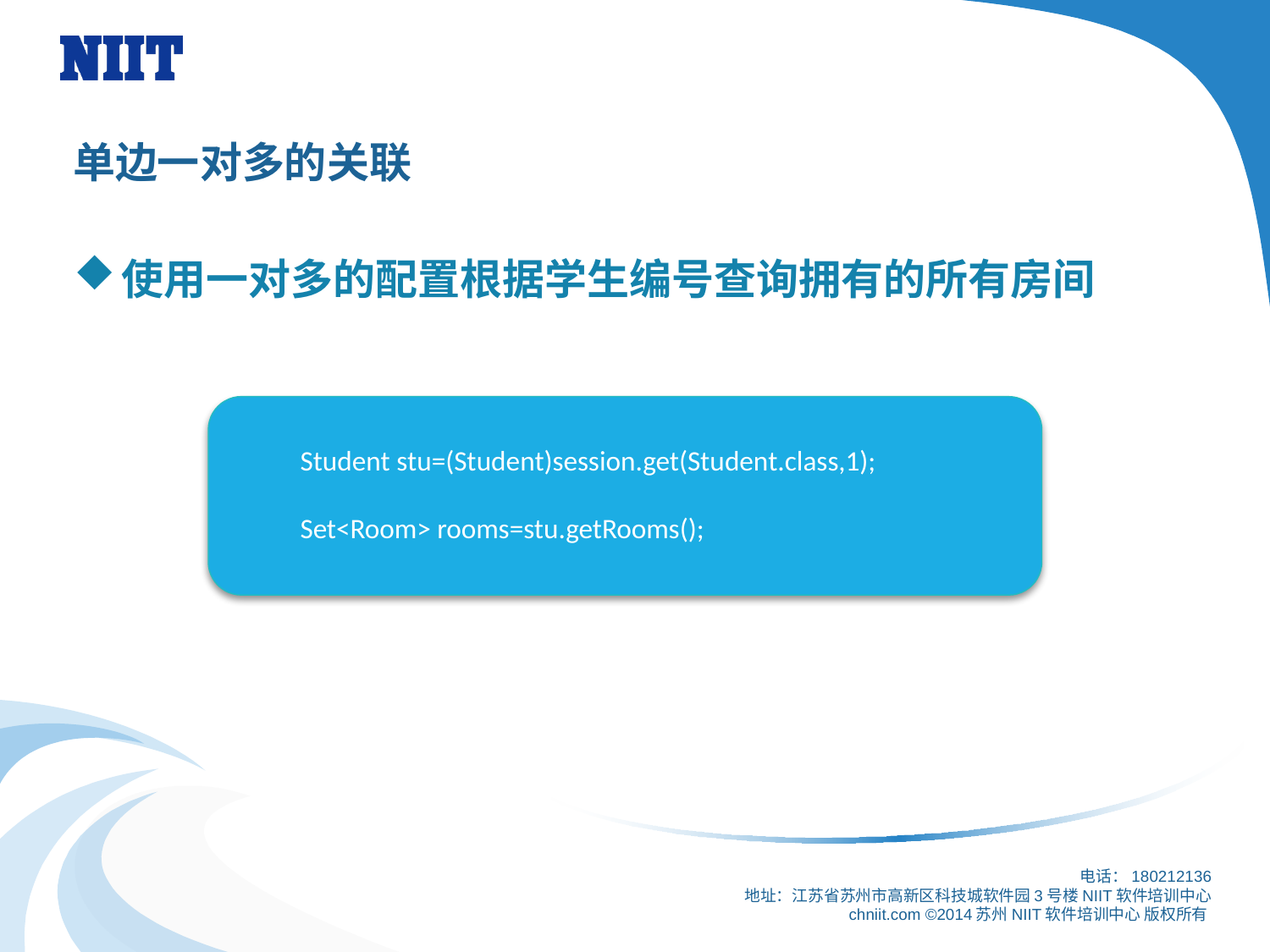

# 单边一对多的关联
使用一对多的配置根据学生编号查询拥有的所有房间

Student stu=(Student)session.get(Student.class,1);

Set<Room> rooms=stu.getRooms();